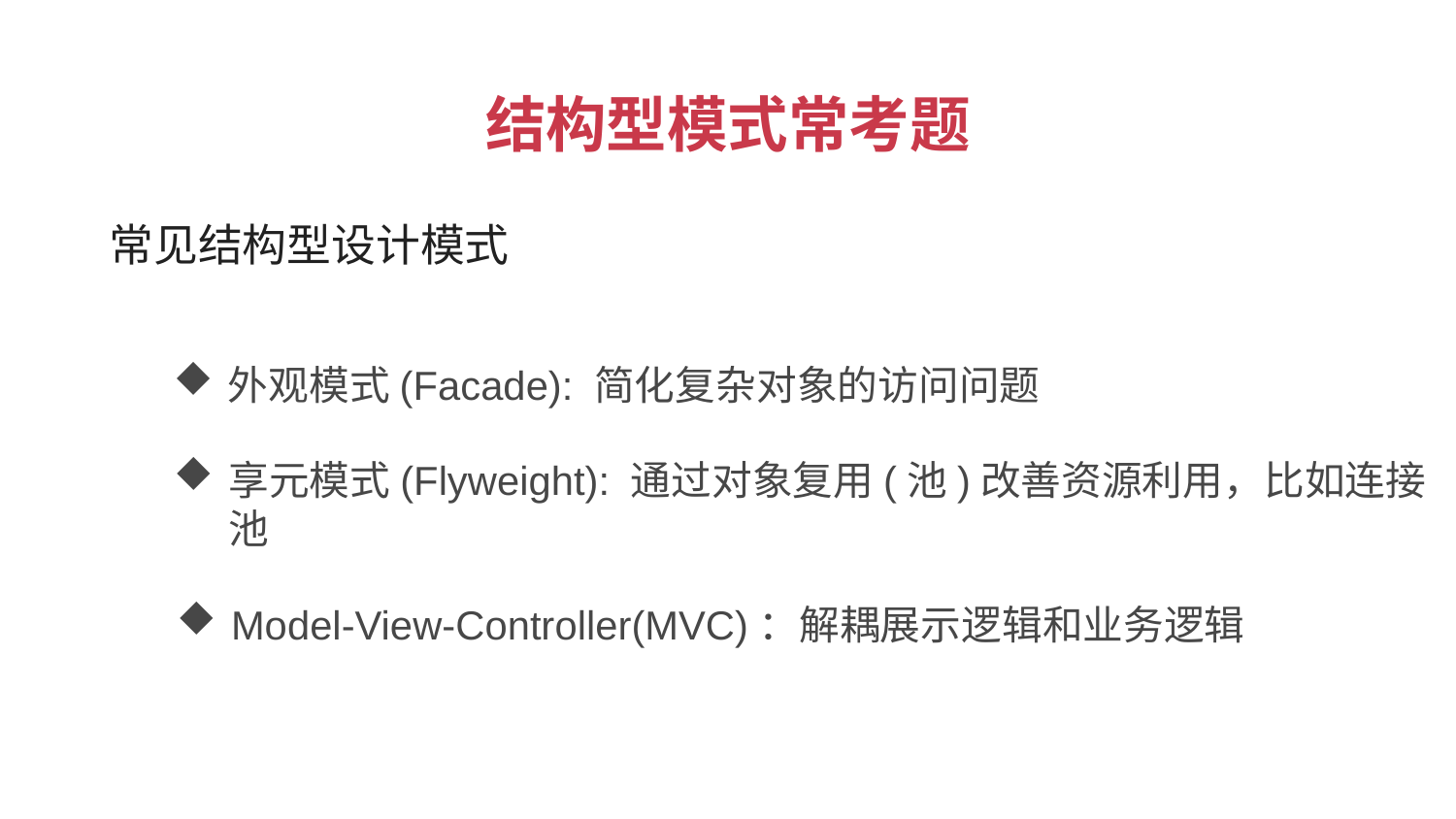

结构型模式常考题
 常见结构型设计模式
外观模式(Facade): 简化复杂对象的访问问题
享元模式(Flyweight): 通过对象复用(池)改善资源利用，比如连接池
Model-View-Controller(MVC)：解耦展示逻辑和业务逻辑